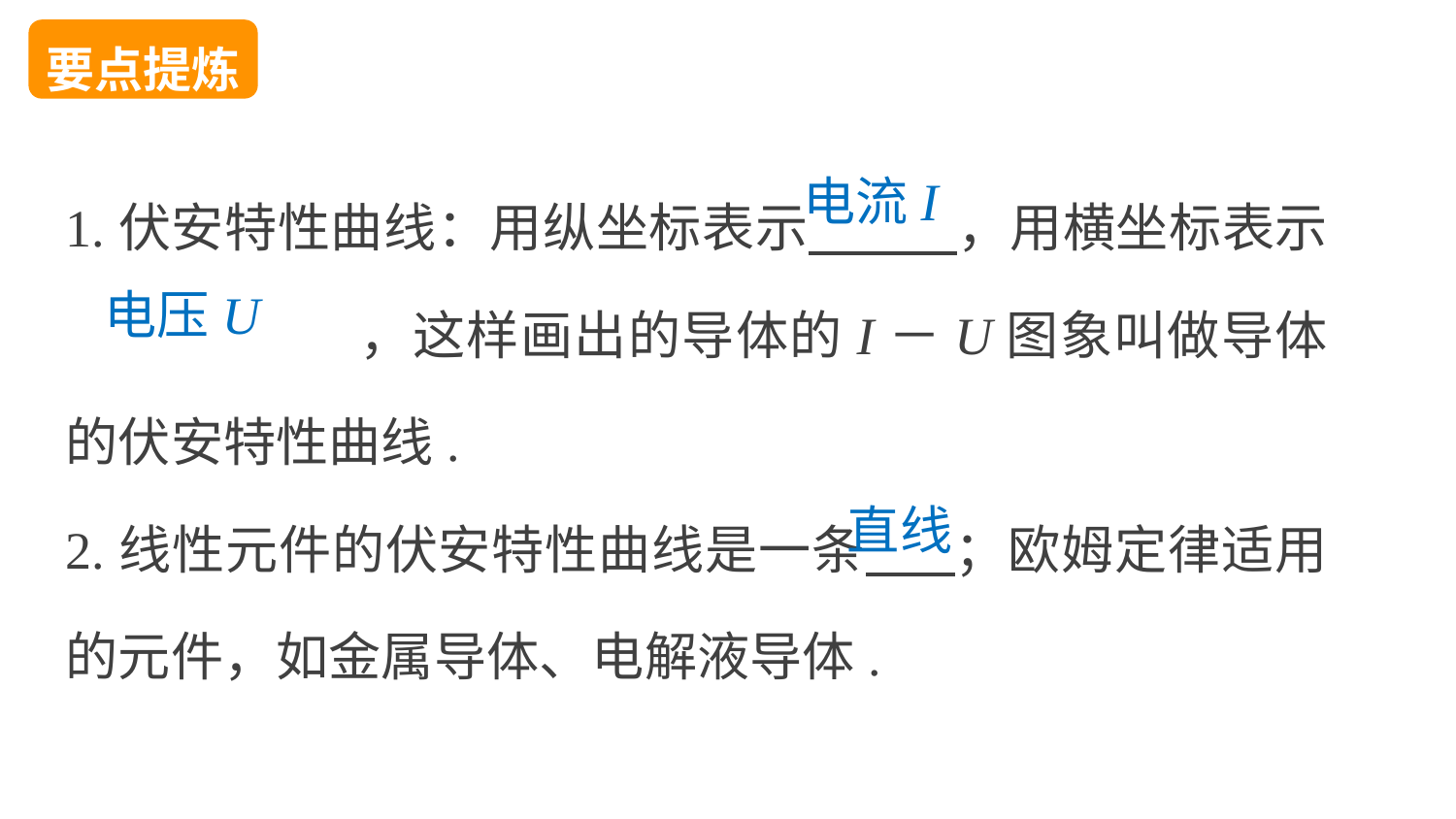

要点提炼
1.伏安特性曲线：用纵坐标表示            ，用横坐标表示		，这样画出的导体的I－U图象叫做导体的伏安特性曲线.
2.线性元件的伏安特性曲线是一条       ；欧姆定律适用的元件，如金属导体、电解液导体.
电流I
电压U
直线